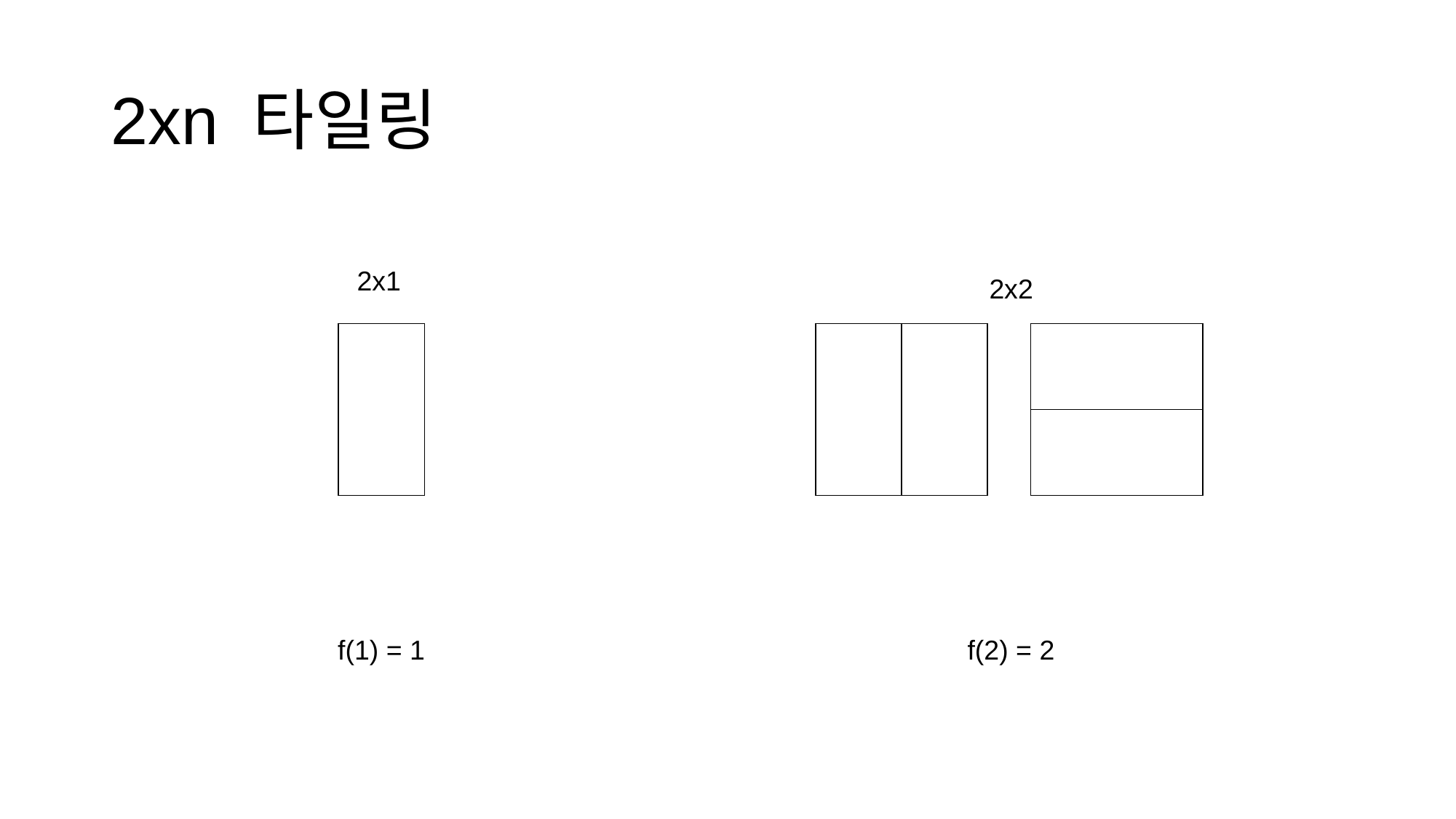

# 2xn 타일링
2x1
2x2
|  |
| --- |
|  |  |
| --- | --- |
|  |
| --- |
|  |
f(1) = 1
f(2) = 2